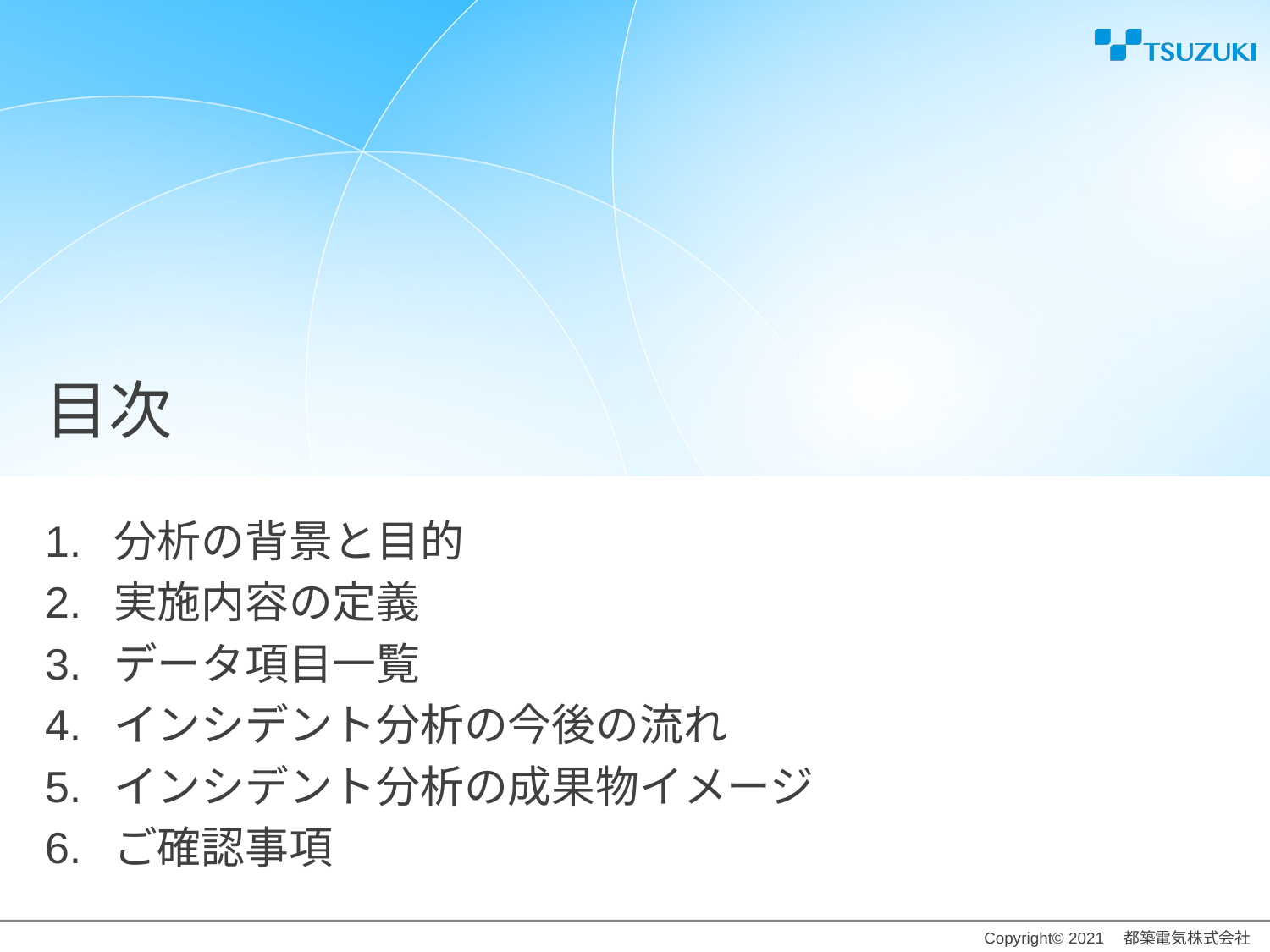

# 目次
分析の背景と目的
実施内容の定義
データ項目一覧
インシデント分析の今後の流れ
インシデント分析の成果物イメージ
ご確認事項
Copyright© 2021　都築電気株式会社